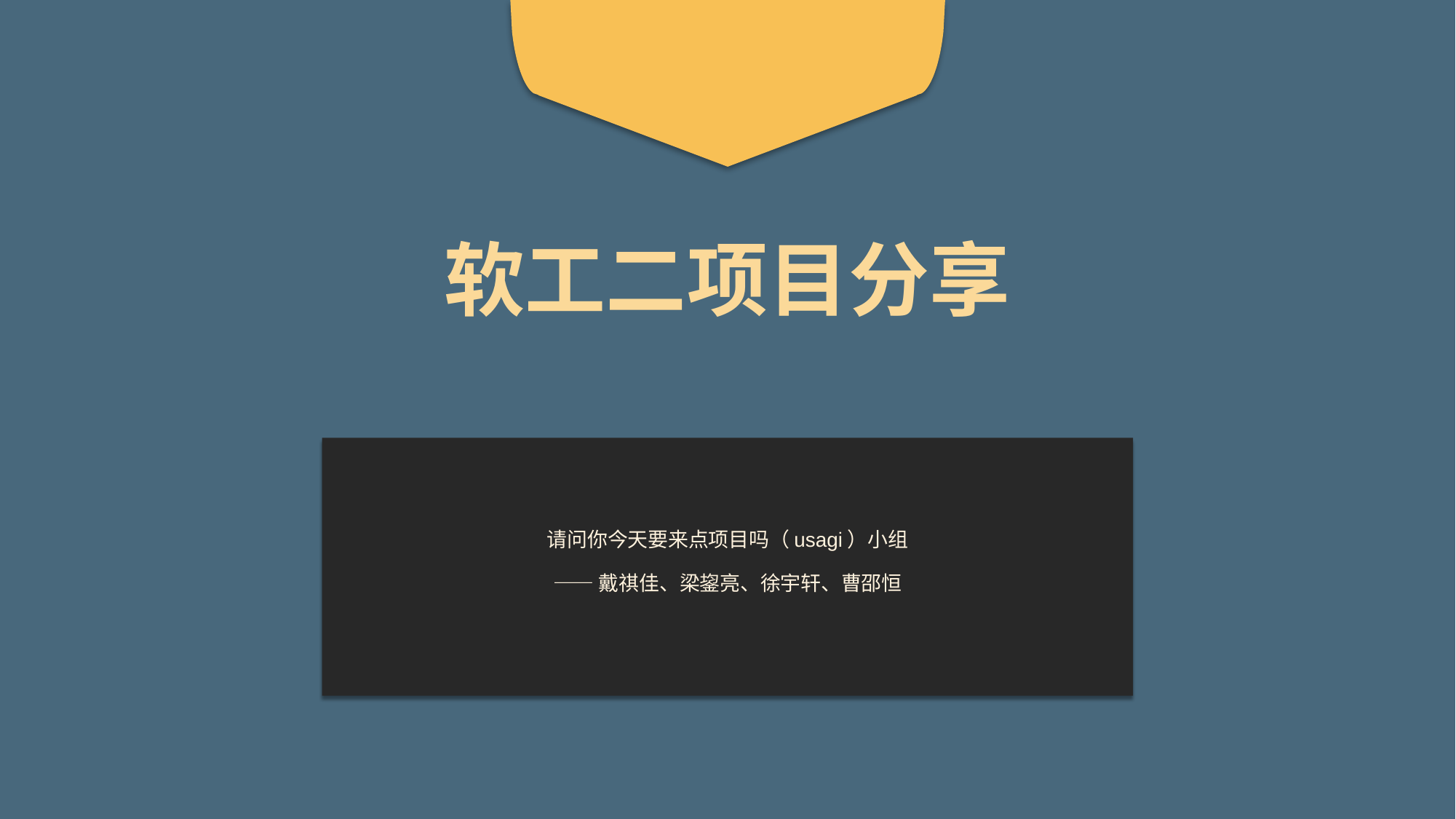

软工二项目分享

请问你今天要来点项目吗（usagi）小组

——戴祺佳、梁鋆亮、徐宇轩、曹邵恒